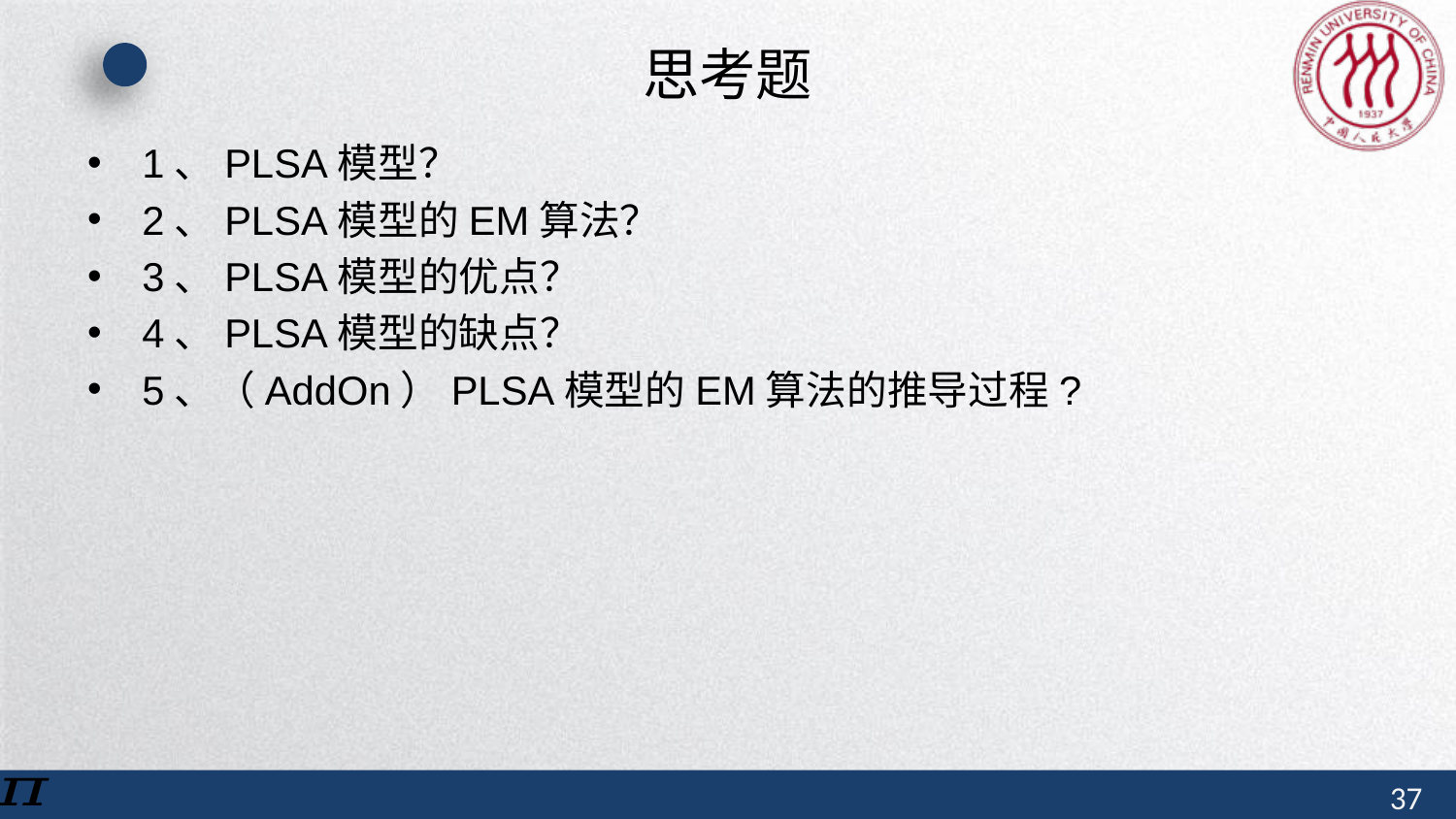

# 思考题
1、PLSA模型？
2、PLSA模型的EM算法？
3、PLSA模型的优点？
4、PLSA模型的缺点？
5、（AddOn）PLSA模型的EM算法的推导过程?